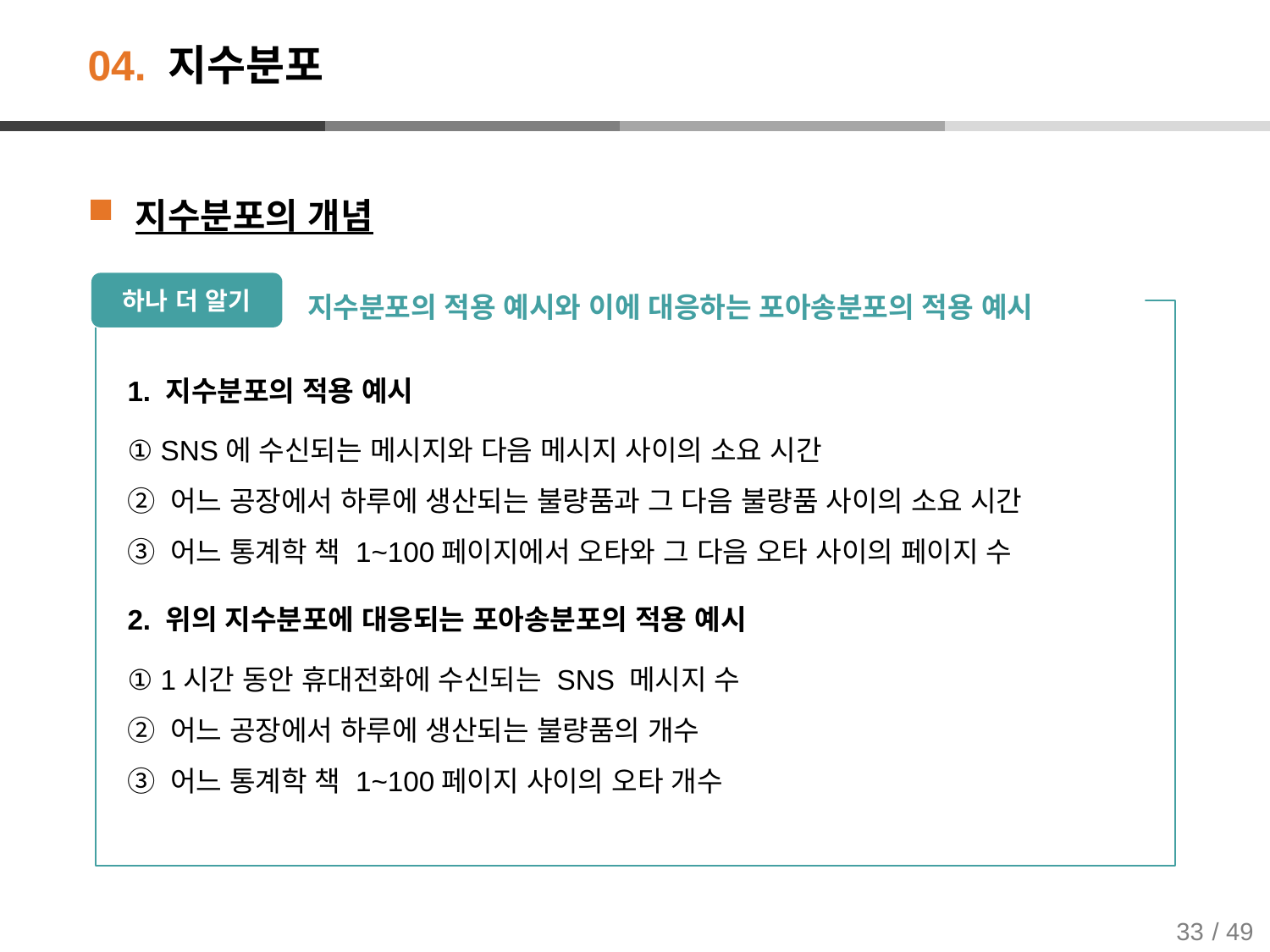

# 04. 지수분포
지수분포의 개념
지수분포의 적용 예시와 이에 대응하는 포아송분포의 적용 예시

하나 더 알기

1. 지수분포의 적용 예시
① SNS에 수신되는 메시지와 다음 메시지 사이의 소요 시간
② 어느 공장에서 하루에 생산되는 불량품과 그 다음 불량품 사이의 소요 시간
③ 어느 통계학 책 1~100페이지에서 오타와 그 다음 오타 사이의 페이지 수
2. 위의 지수분포에 대응되는 포아송분포의 적용 예시
① 1시간 동안 휴대전화에 수신되는 SNS 메시지 수
② 어느 공장에서 하루에 생산되는 불량품의 개수
③ 어느 통계학 책 1~100페이지 사이의 오타 개수